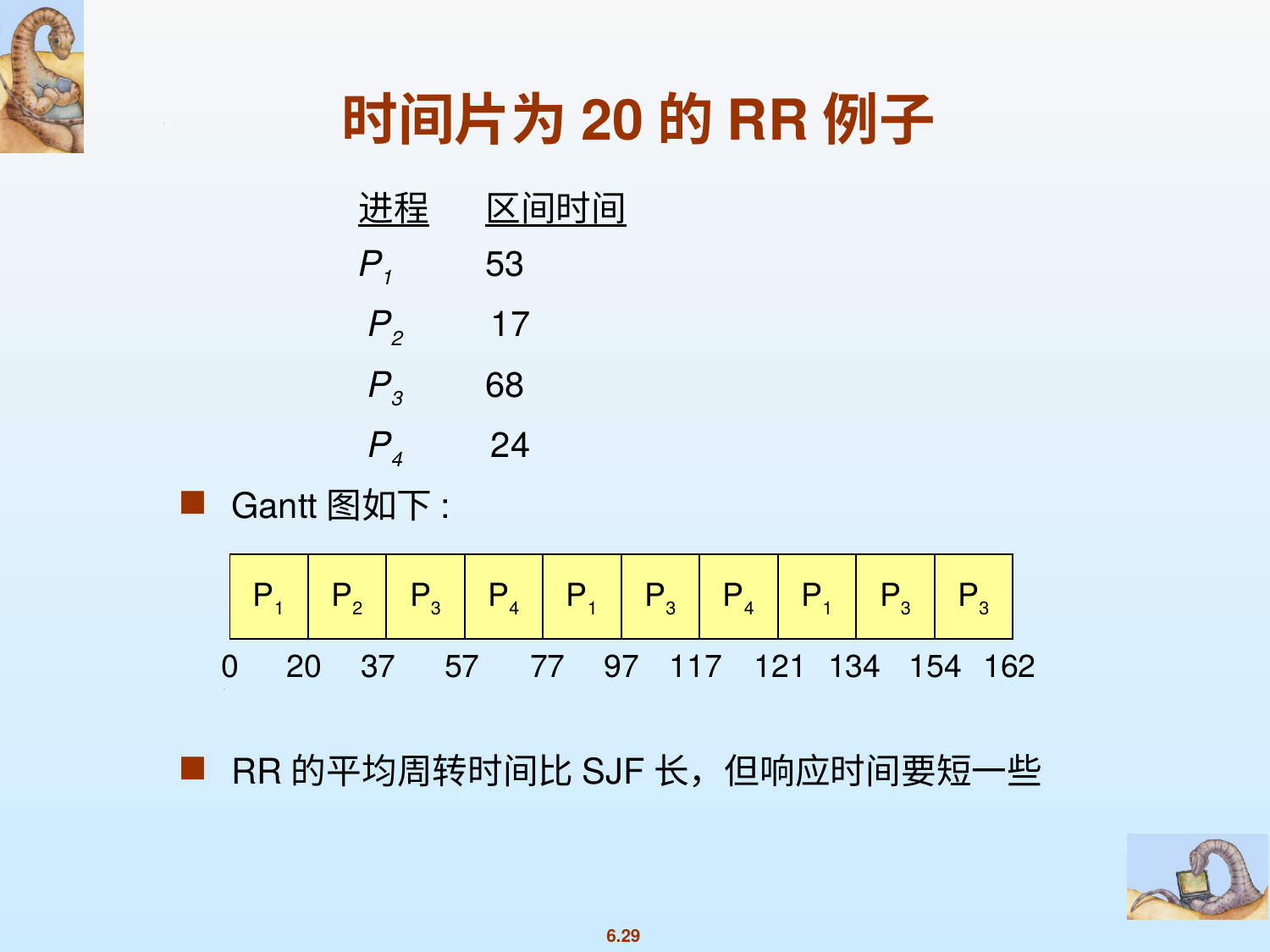

时间片为20的RR例子
		进程	区间时间
		P1	53
		 P2	 17
		 P3	68
		 P4	 24
Gantt图如下:
RR的平均周转时间比SJF长，但响应时间要短一些
P1
P2
P3
P4
P1
P3
P4
P1
P3
P3
0
20
37
57
77
97
117
121
134
154
162